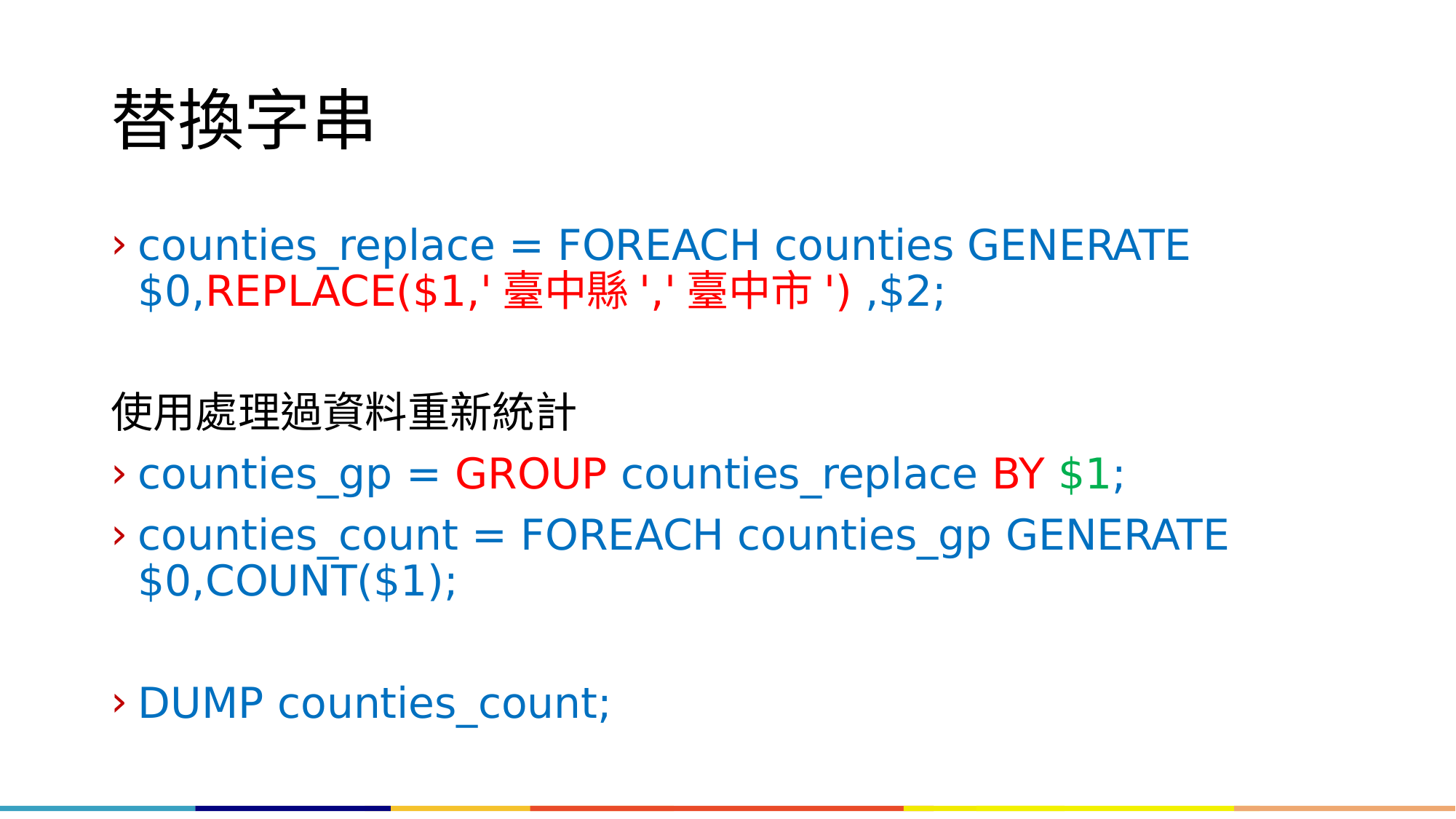

# 替換字串
counties_replace = FOREACH counties GENERATE $0,REPLACE($1,'臺中縣','臺中市') ,$2;

使用處理過資料重新統計
counties_gp = GROUP counties_replace BY $1;
counties_count = FOREACH counties_gp GENERATE $0,COUNT($1);

DUMP counties_count;